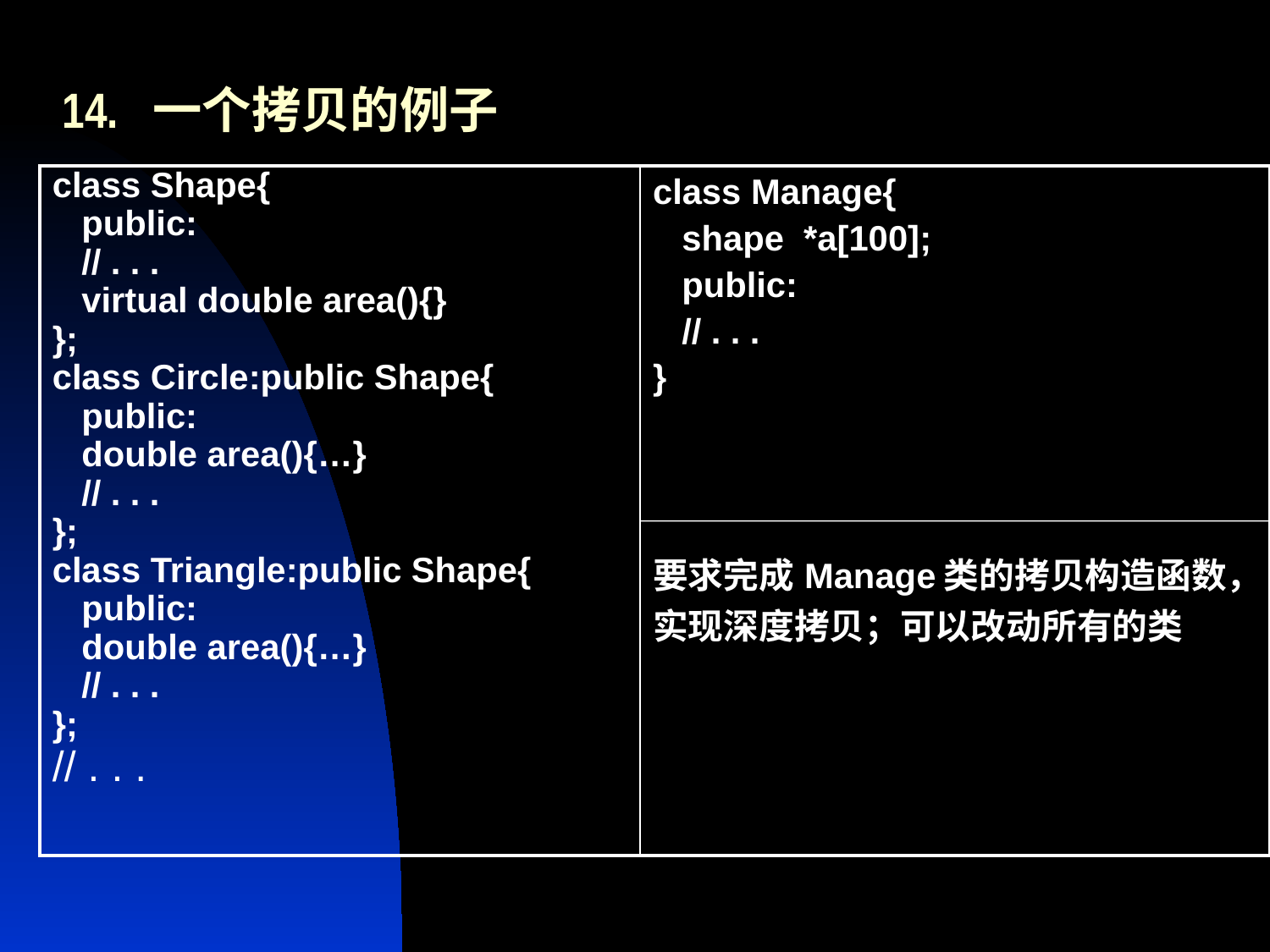

# 14.  一个拷贝的例子
| class Shape{ public: // . . . virtual double area(){} }; class Circle:public Shape{ public: double area(){…} // . . . }; class Triangle:public Shape{ public: double area(){…} // . . . }; // . . . | class Manage{ shape \*a[100]; public: // . . . } 要求完成Manage类的拷贝构造函数，实现深度拷贝；可以改动所有的类 |
| --- | --- |